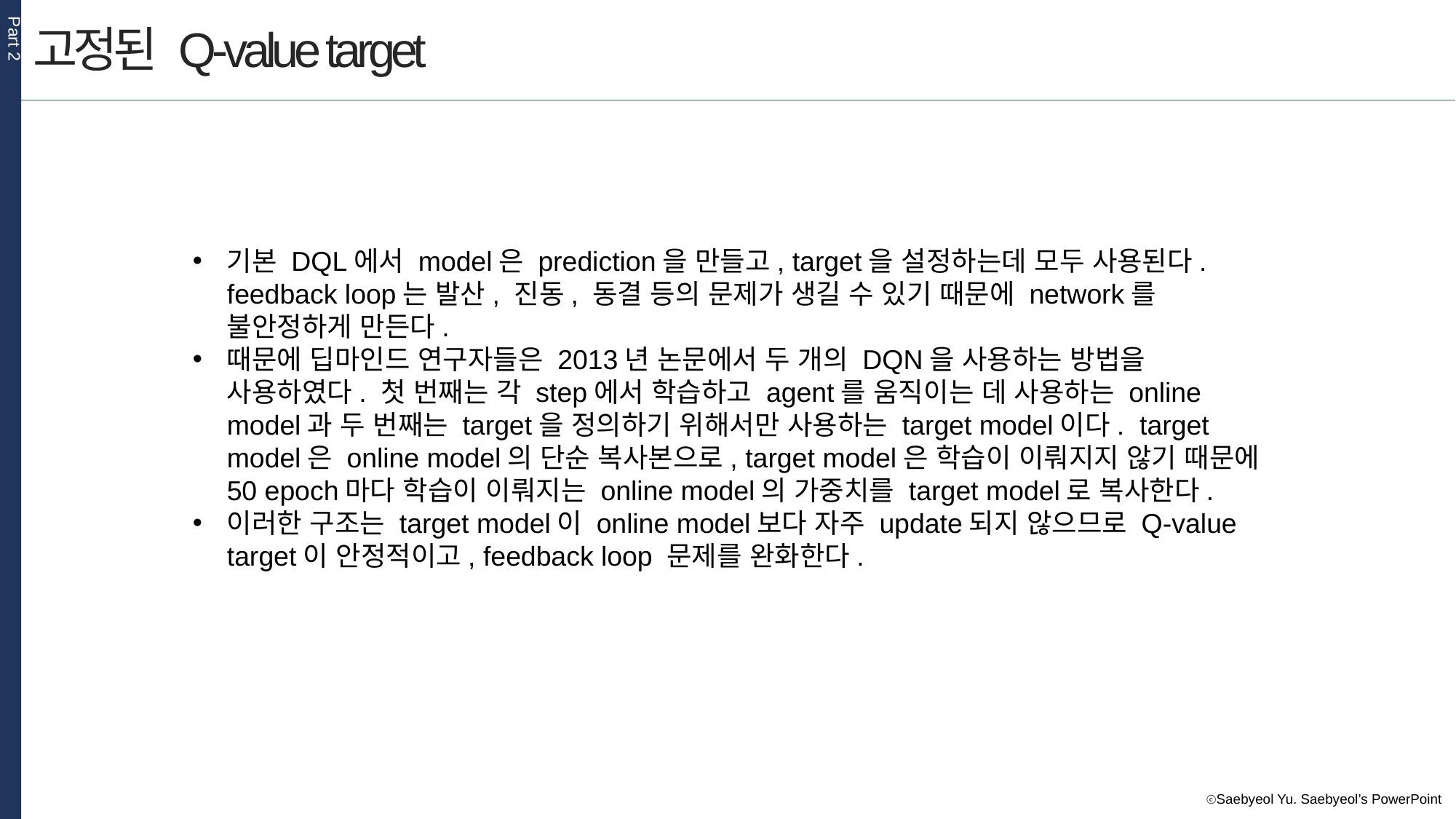

Part 2
고정된 Q-value target
기본 DQL에서 model은 prediction을 만들고, target을 설정하는데 모두 사용된다. feedback loop는 발산, 진동, 동결 등의 문제가 생길 수 있기 때문에 network를 불안정하게 만든다.
때문에 딥마인드 연구자들은 2013년 논문에서 두 개의 DQN을 사용하는 방법을 사용하였다. 첫 번째는 각 step에서 학습하고 agent를 움직이는 데 사용하는 online model과 두 번째는 target을 정의하기 위해서만 사용하는 target model이다.  target model은 online model의 단순 복사본으로, target model은 학습이 이뤄지지 않기 때문에 50 epoch마다 학습이 이뤄지는 online model의 가중치를 target model로 복사한다.
이러한 구조는 target model이 online model보다 자주 update되지 않으므로 Q-value target이 안정적이고, feedback loop 문제를 완화한다.